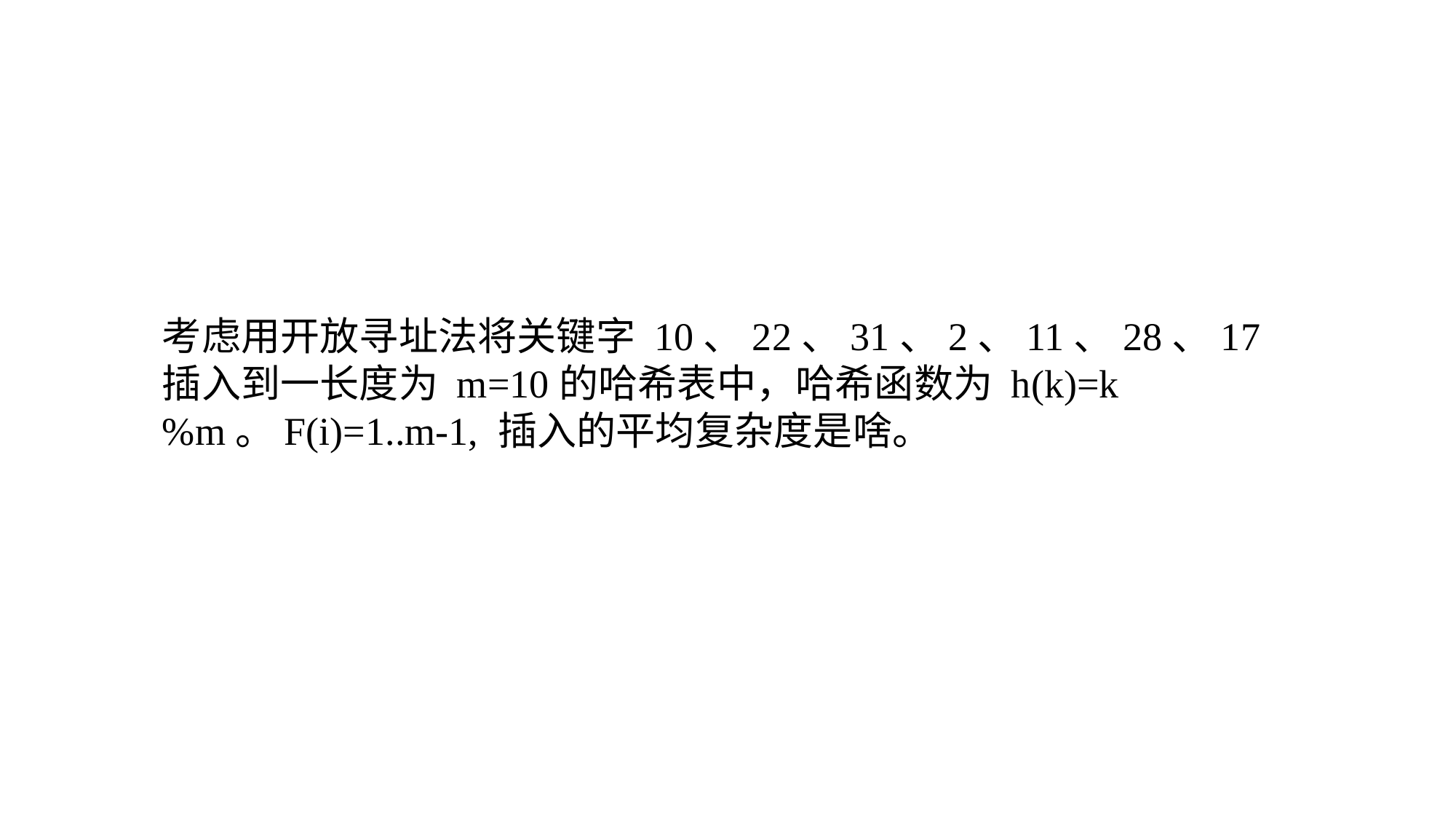

考虑用开放寻址法将关键字 10、22、31、2、11、28、17 插入到一长度为 m=10的哈希表中，哈希函数为 h(k)=k%m。F(i)=1..m-1, 插入的平均复杂度是啥。